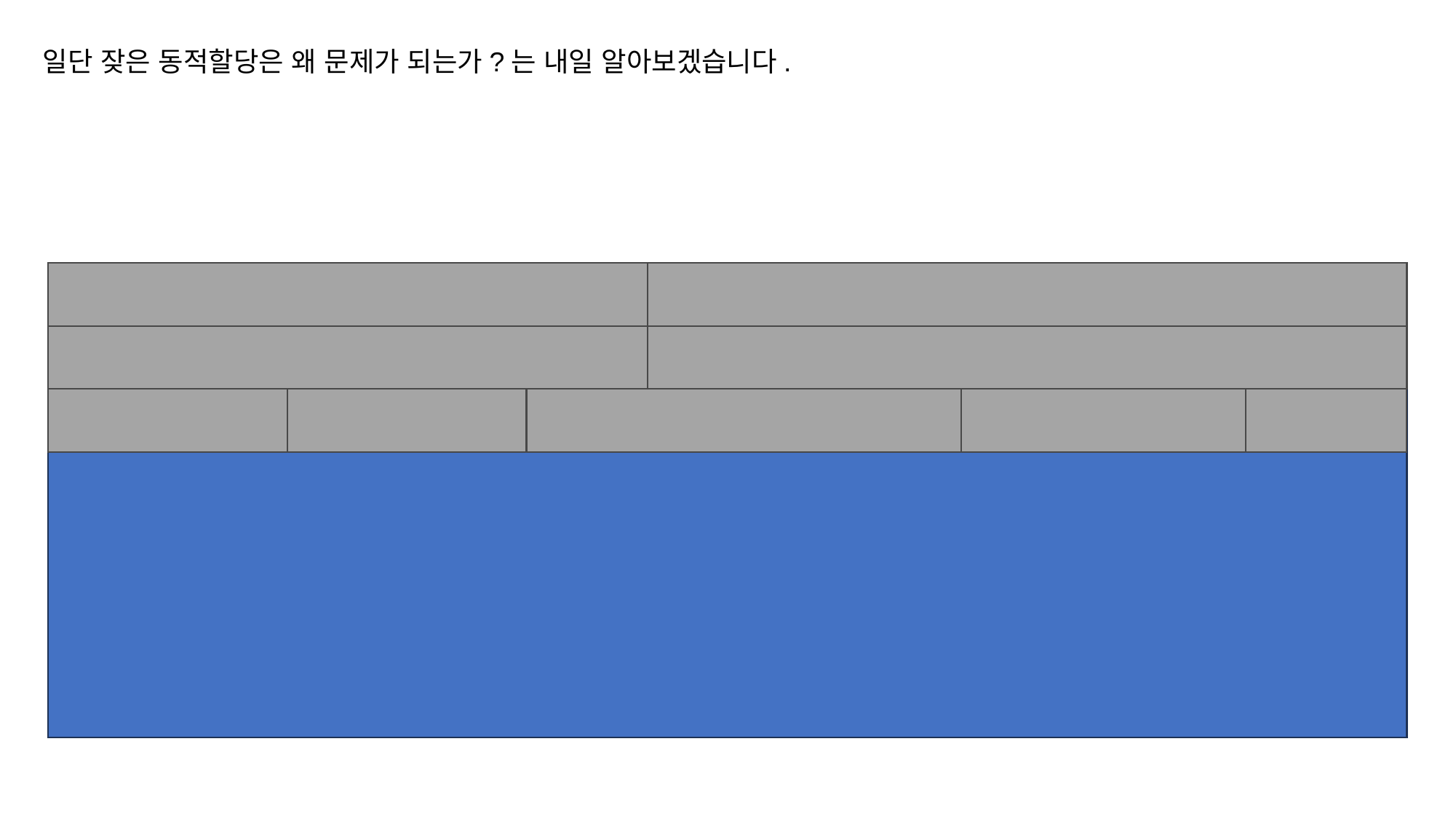

일단 잦은 동적할당은 왜 문제가 되는가?는 내일 알아보겠습니다.